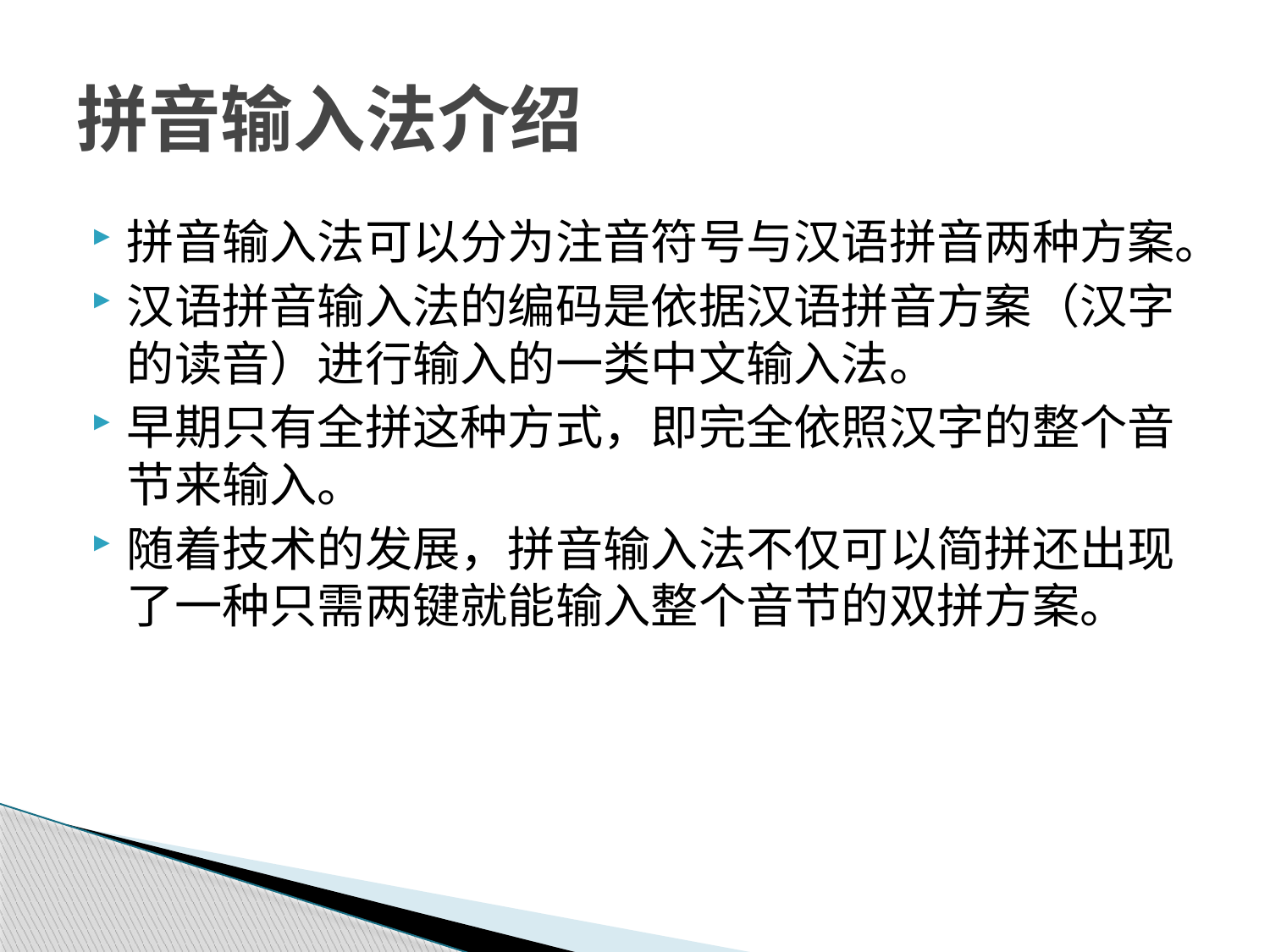

# 拼音输入法介绍
拼音输入法可以分为注音符号与汉语拼音两种方案。
汉语拼音输入法的编码是依据汉语拼音方案（汉字的读音）进行输入的一类中文输入法。
早期只有全拼这种方式，即完全依照汉字的整个音节来输入。
随着技术的发展，拼音输入法不仅可以简拼还出现了一种只需两键就能输入整个音节的双拼方案。